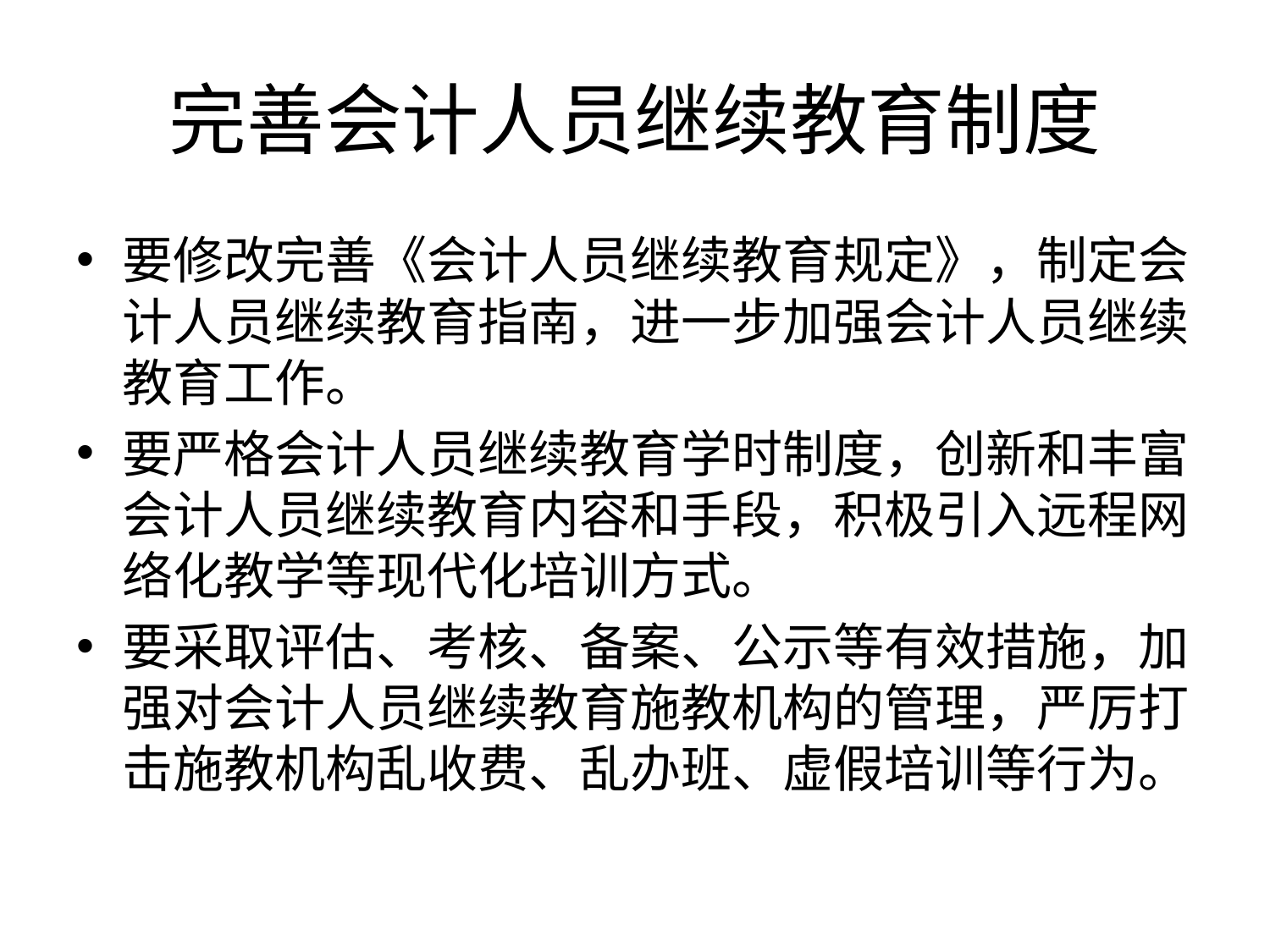

# 完善会计人员继续教育制度
要修改完善《会计人员继续教育规定》，制定会计人员继续教育指南，进一步加强会计人员继续教育工作。
要严格会计人员继续教育学时制度，创新和丰富会计人员继续教育内容和手段，积极引入远程网络化教学等现代化培训方式。
要采取评估、考核、备案、公示等有效措施，加强对会计人员继续教育施教机构的管理，严厉打击施教机构乱收费、乱办班、虚假培训等行为。